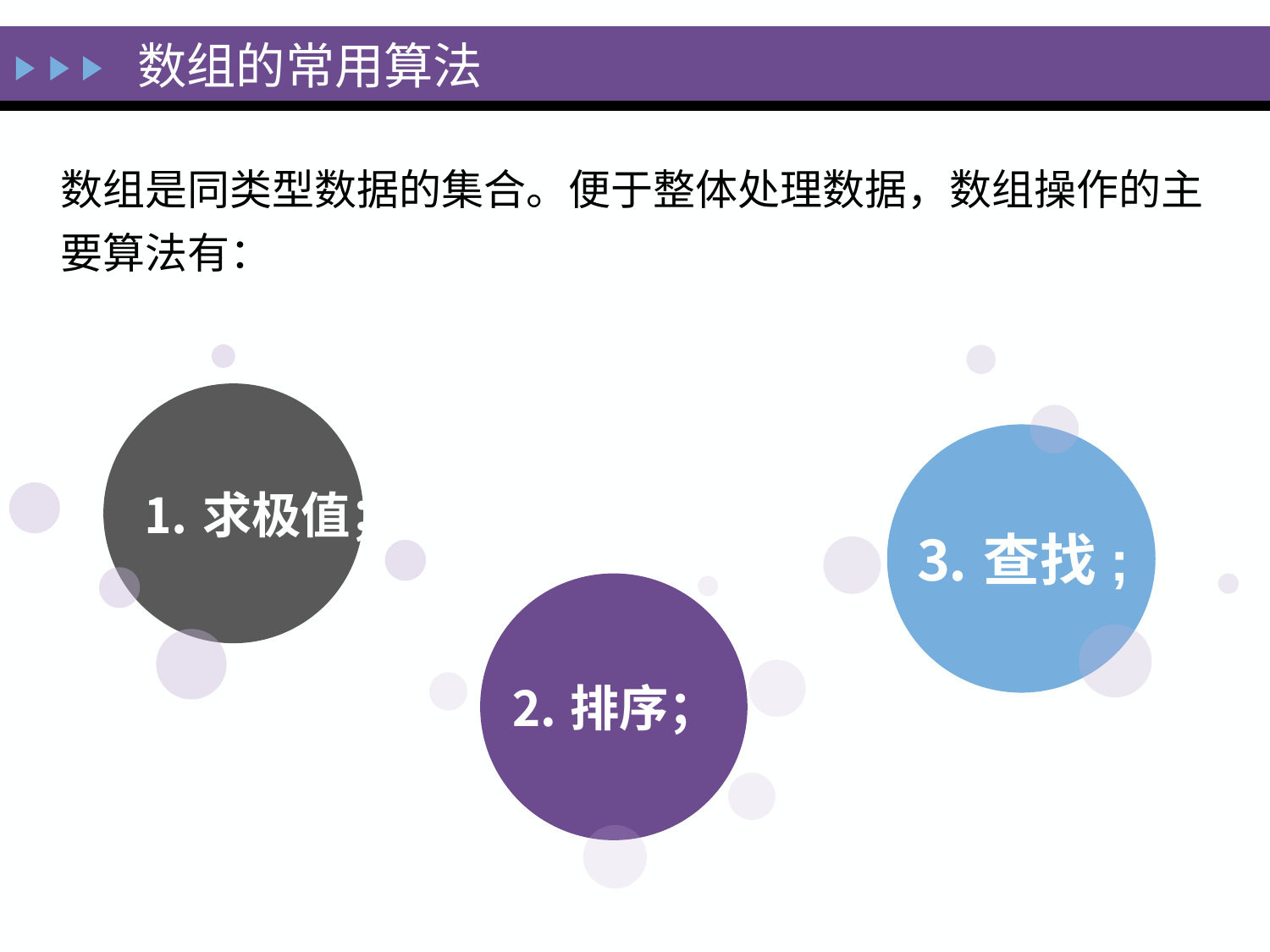

数组的常用算法
数组是同类型数据的集合。便于整体处理数据，数组操作的主要算法有：

⒈求极值；

⒊查找;

⒉排序；